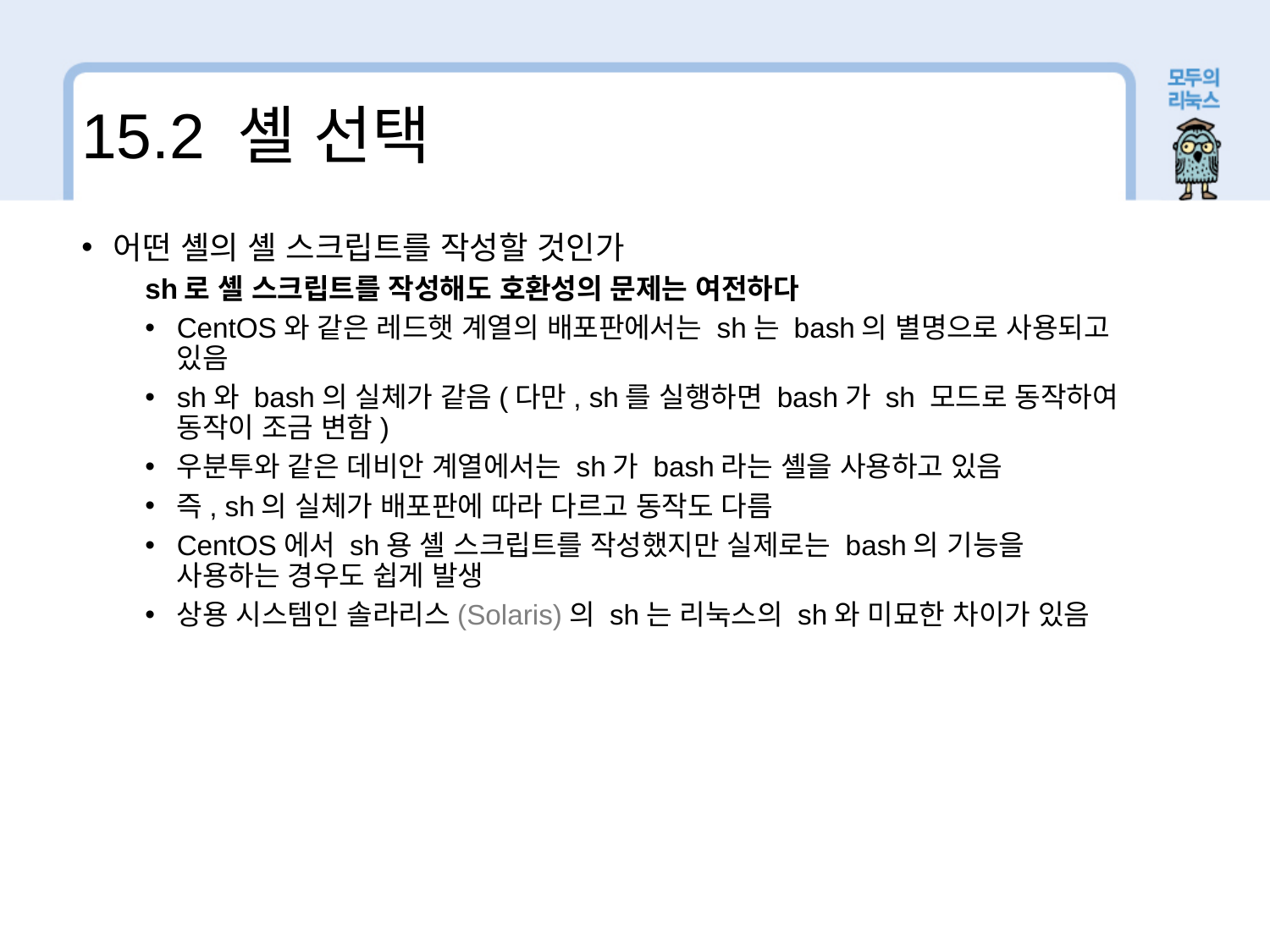

15.2 셸 선택
어떤 셸의 셸 스크립트를 작성할 것인가
sh로 셸 스크립트를 작성해도 호환성의 문제는 여전하다
CentOS와 같은 레드햇 계열의 배포판에서는 sh는 bash의 별명으로 사용되고 있음
sh와 bash의 실체가 같음(다만, sh를 실행하면 bash가 sh 모드로 동작하여 동작이 조금 변함)
우분투와 같은 데비안 계열에서는 sh가 bash라는 셸을 사용하고 있음
즉, sh의 실체가 배포판에 따라 다르고 동작도 다름
CentOS에서 sh용 셸 스크립트를 작성했지만 실제로는 bash의 기능을 사용하는 경우도 쉽게 발생
상용 시스템인 솔라리스(Solaris)의 sh는 리눅스의 sh와 미묘한 차이가 있음